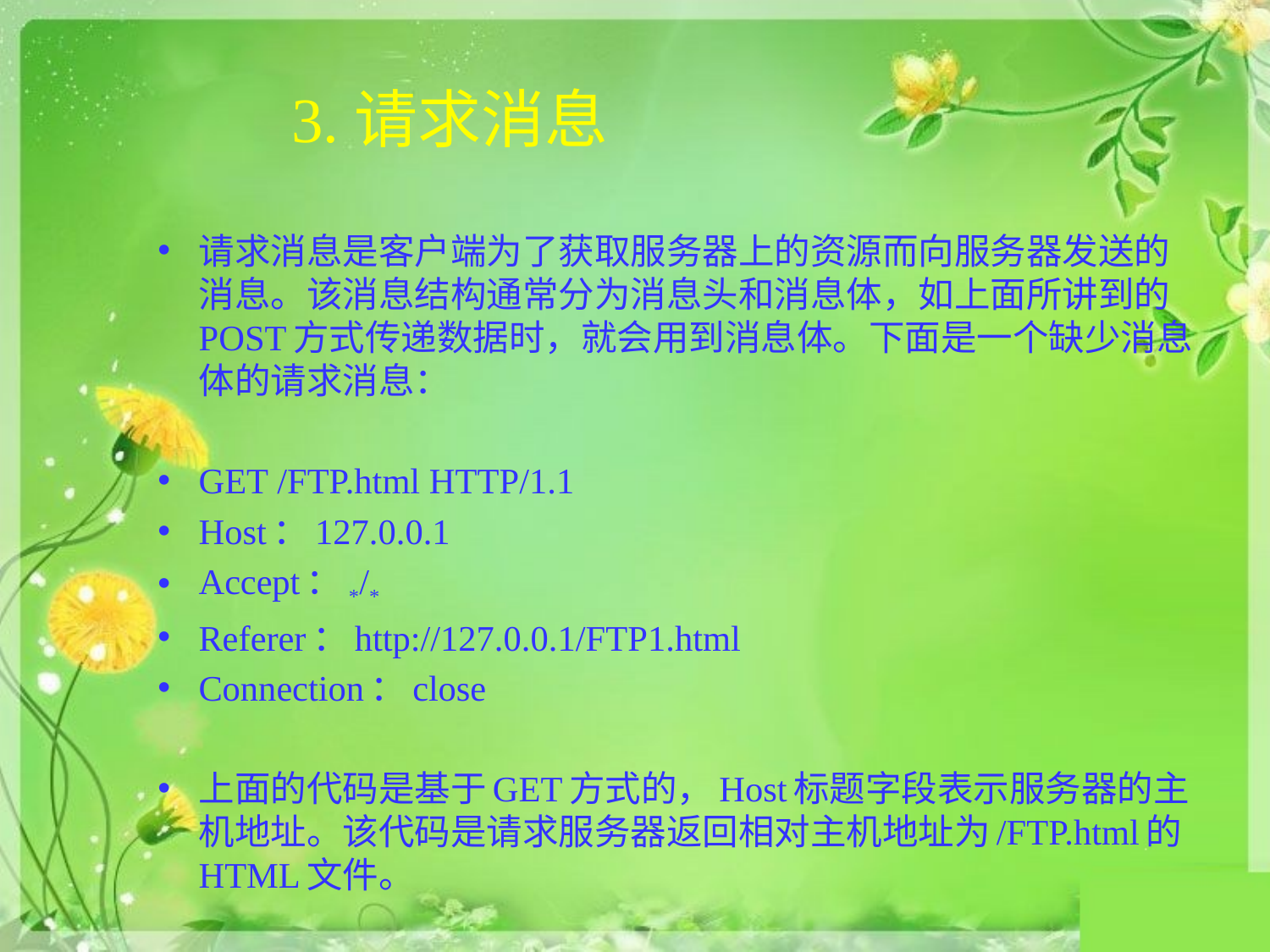

# 3.请求消息
请求消息是客户端为了获取服务器上的资源而向服务器发送的消息。该消息结构通常分为消息头和消息体，如上面所讲到的POST方式传递数据时，就会用到消息体。下面是一个缺少消息体的请求消息：

GET /FTP.html HTTP/1.1
Host：127.0.0.1
Accept：*/*
Referer：http://127.0.0.1/FTP1.html
Connection：close

上面的代码是基于GET方式的，Host标题字段表示服务器的主机地址。该代码是请求服务器返回相对主机地址为/FTP.html的HTML文件。